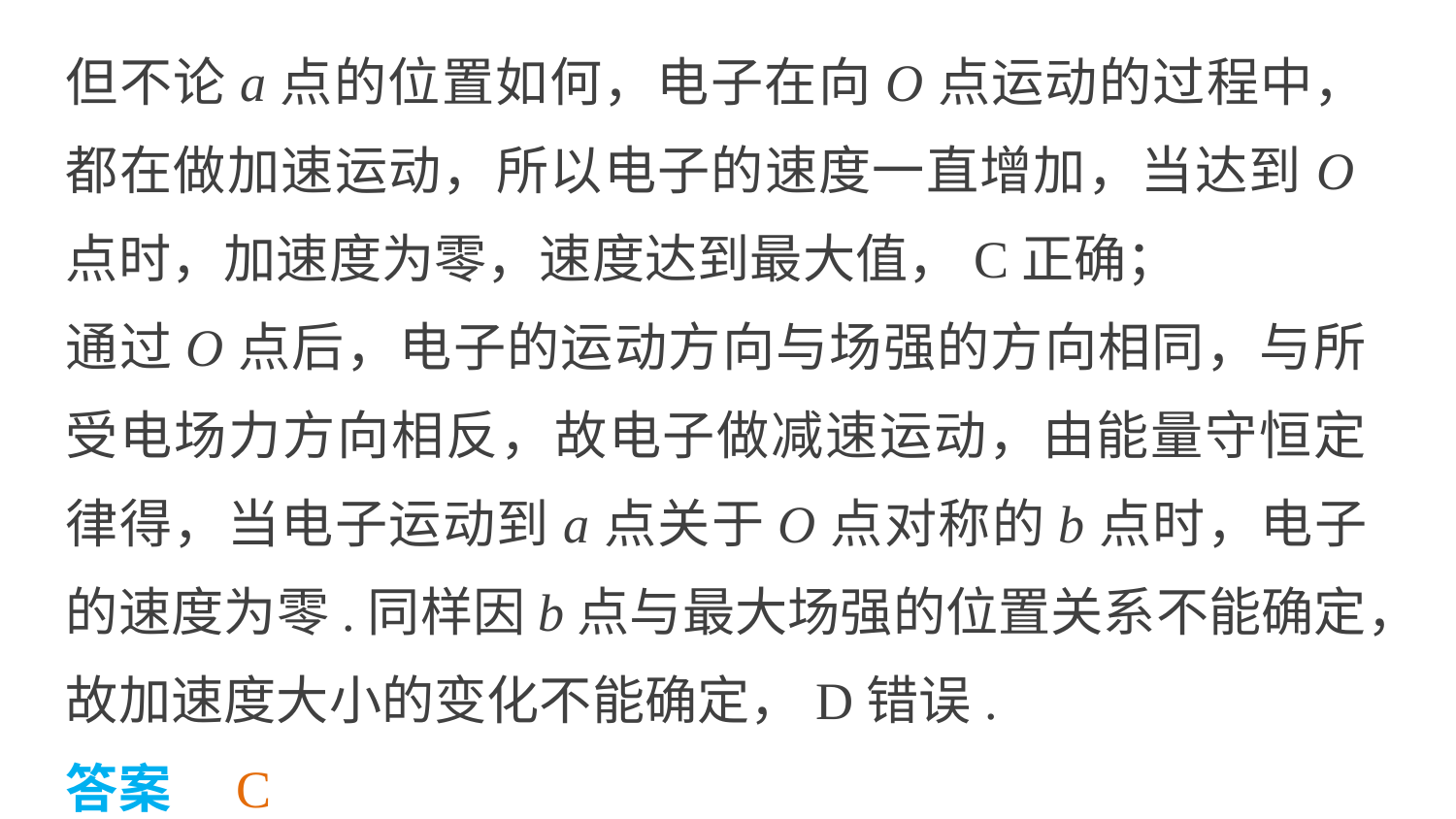

但不论a点的位置如何，电子在向O点运动的过程中，都在做加速运动，所以电子的速度一直增加，当达到O点时，加速度为零，速度达到最大值，C正确；
通过O点后，电子的运动方向与场强的方向相同，与所受电场力方向相反，故电子做减速运动，由能量守恒定律得，当电子运动到a点关于O点对称的b点时，电子的速度为零.同样因b点与最大场强的位置关系不能确定，故加速度大小的变化不能确定，D错误.
答案　C